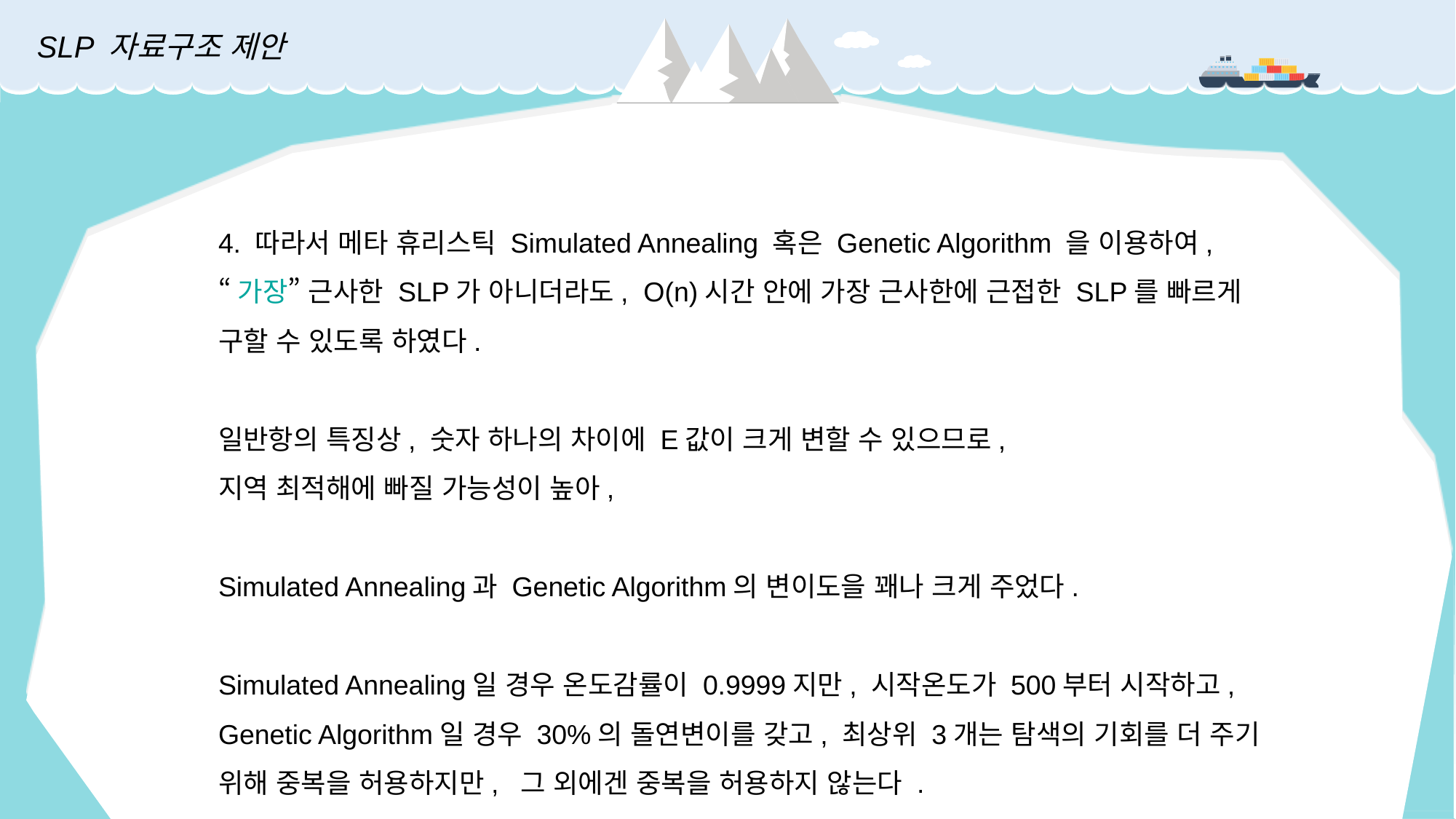

SLP 자료구조 제안

4. 따라서 메타 휴리스틱 Simulated Annealing 혹은 Genetic Algorithm 을 이용하여,
“가장” 근사한 SLP가 아니더라도,  O(n)시간 안에 가장 근사한에 근접한 SLP를 빠르게 구할 수 있도록 하였다.

일반항의 특징상, 숫자 하나의 차이에 E값이 크게 변할 수 있으므로,
지역 최적해에 빠질 가능성이 높아,

Simulated Annealing과 Genetic Algorithm의 변이도을 꽤나 크게 주었다.

Simulated Annealing일 경우 온도감률이 0.9999지만, 시작온도가 500부터 시작하고,
Genetic Algorithm일 경우 30%의 돌연변이를 갖고, 최상위 3개는 탐색의 기회를 더 주기 위해 중복을 허용하지만,  그 외에겐 중복을 허용하지 않는다 .